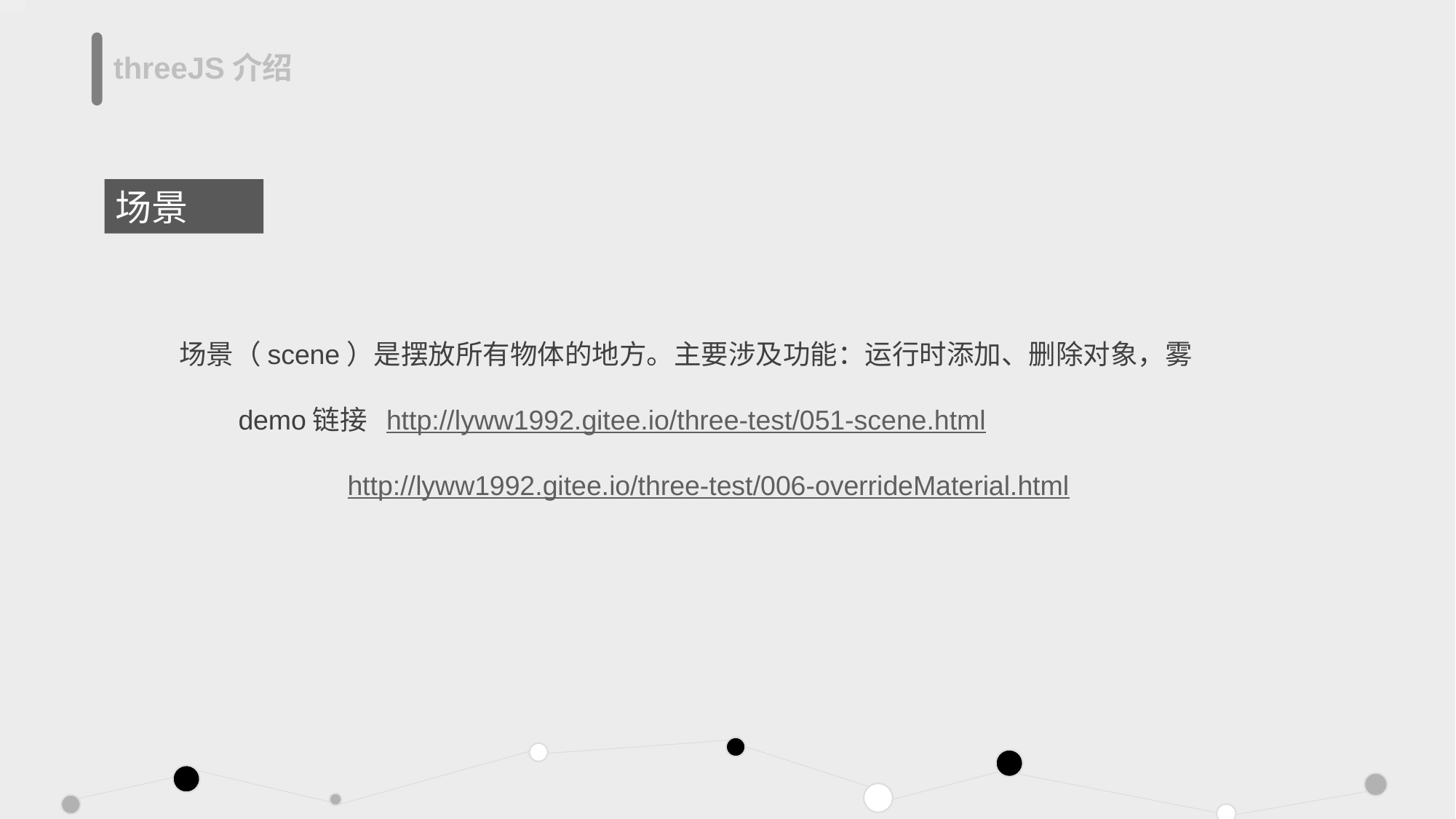

threeJS介绍

场景

       场景（scene）是摆放所有物体的地方。主要涉及功能：运行时添加、删除对象，雾

	demo链接  http://lyww1992.gitee.io/three-test/051-scene.html
		http://lyww1992.gitee.io/three-test/006-overrideMaterial.html